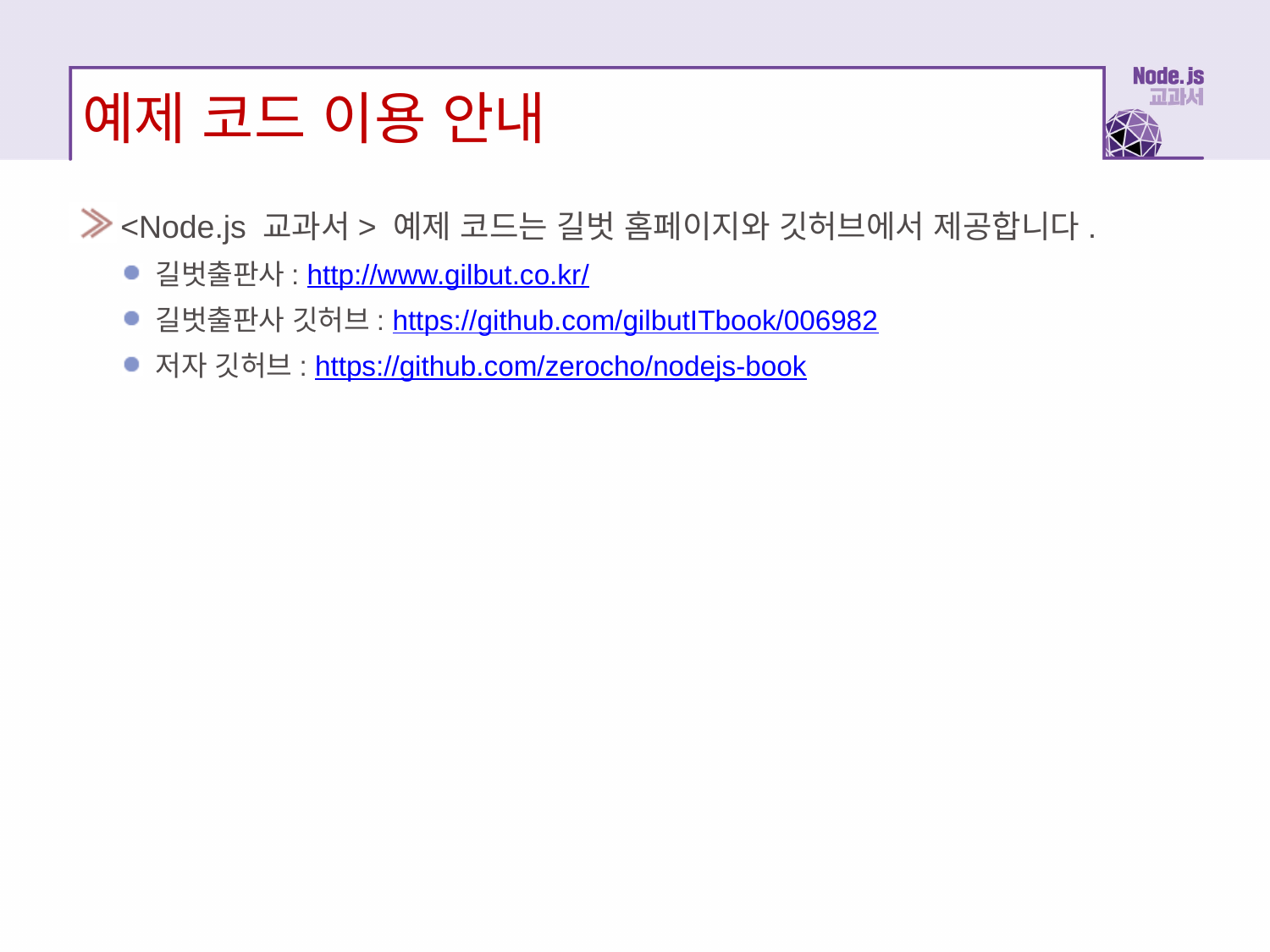

# 예제 코드 이용 안내
     <Node.js 교과서> 예제 코드는 길벗 홈페이지와 깃허브에서 제공합니다.
길벗출판사: http://www.gilbut.co.kr/
길벗출판사 깃허브: https://github.com/gilbutITbook/006982
저자 깃허브: https://github.com/zerocho/nodejs-book